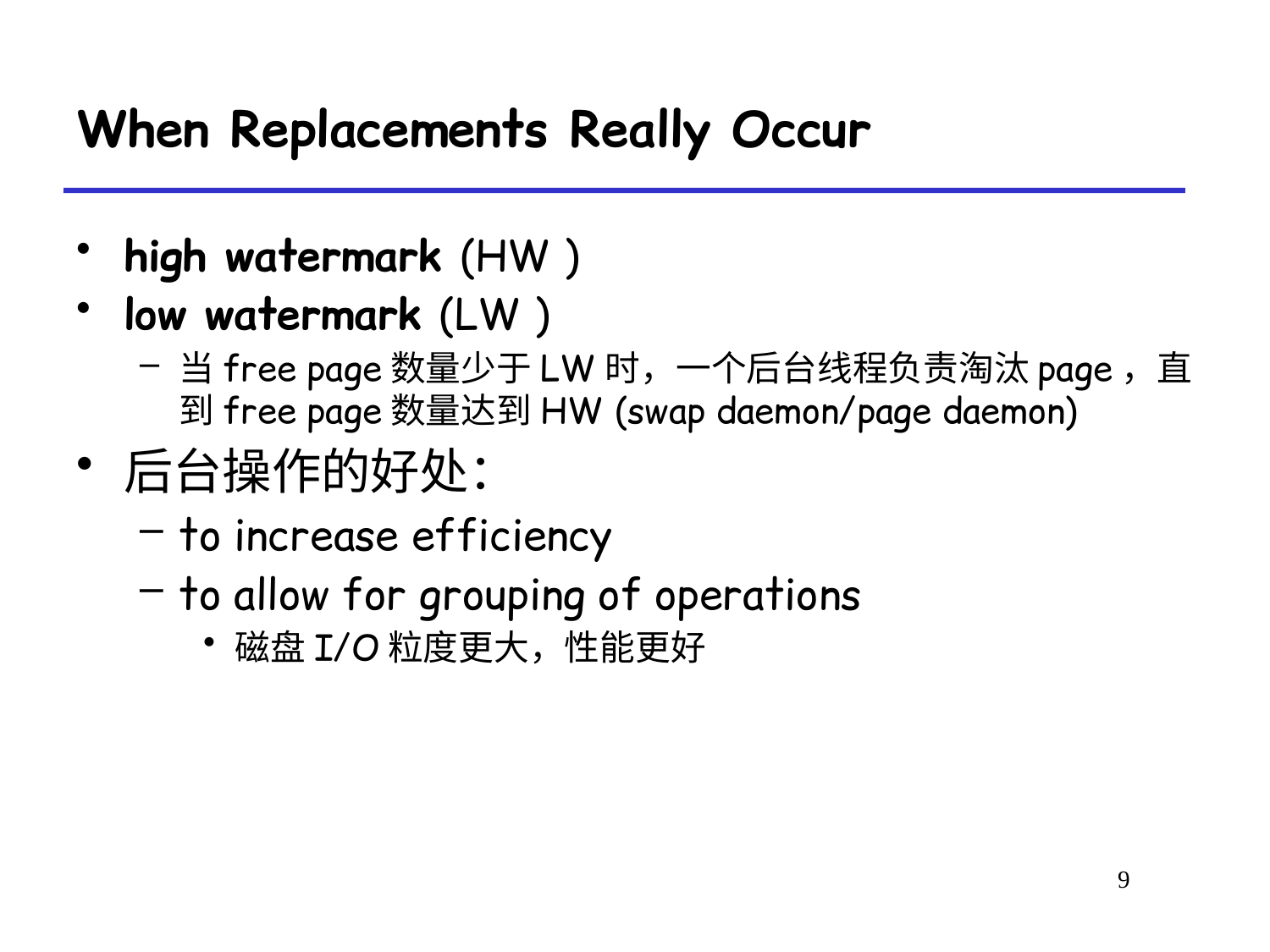

# When Replacements Really Occur
high watermark (HW )
low watermark (LW )
当free page数量少于LW时，一个后台线程负责淘汰page，直到free page数量达到HW (swap daemon/page daemon)
后台操作的好处：
to increase efficiency
to allow for grouping of operations
磁盘I/O粒度更大，性能更好

9